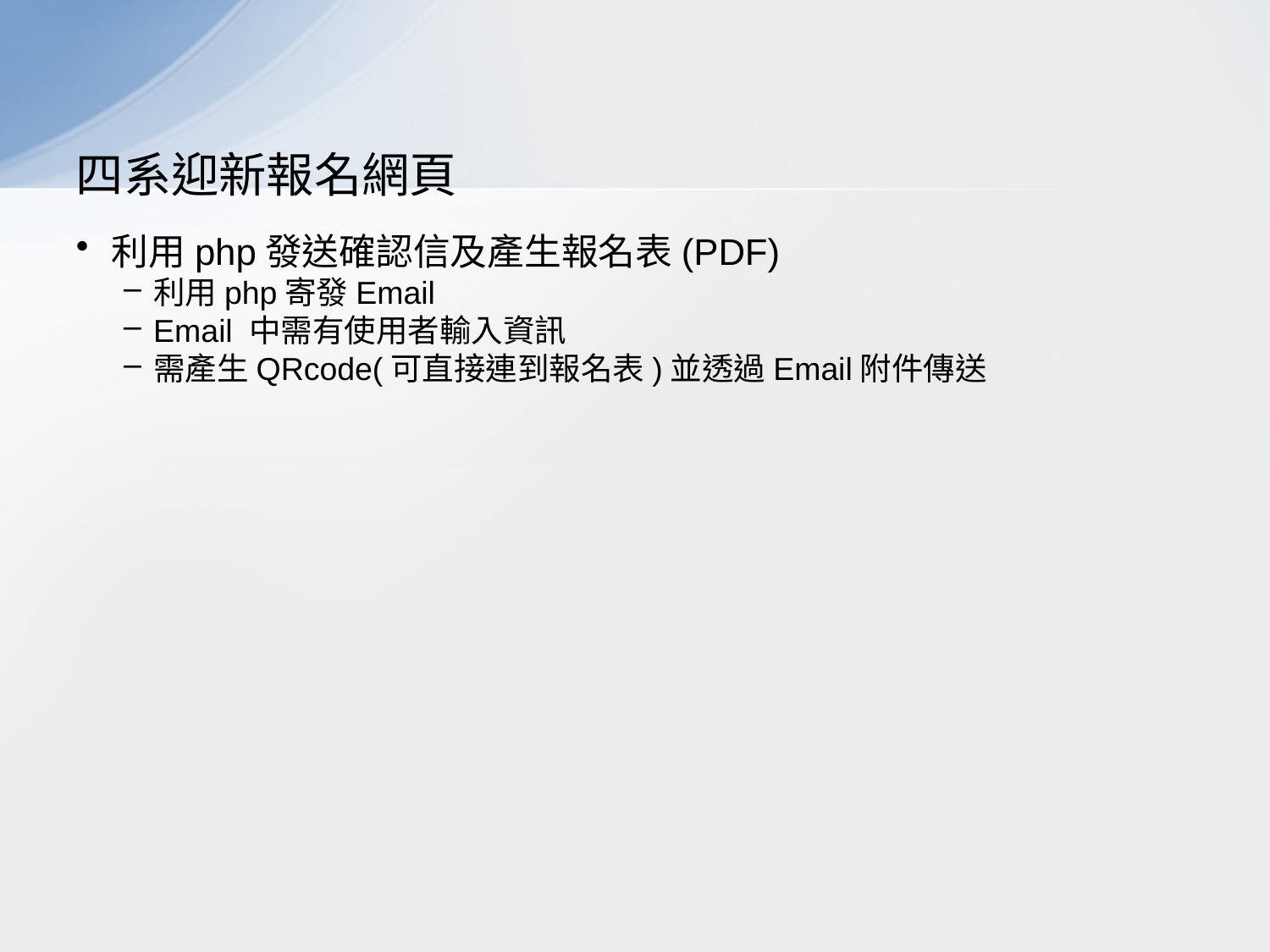

# 四系迎新報名網頁
利用php發送確認信及產生報名表(PDF)
利用php寄發Email
Email 中需有使用者輸入資訊
需產生QRcode(可直接連到報名表)並透過Email附件傳送